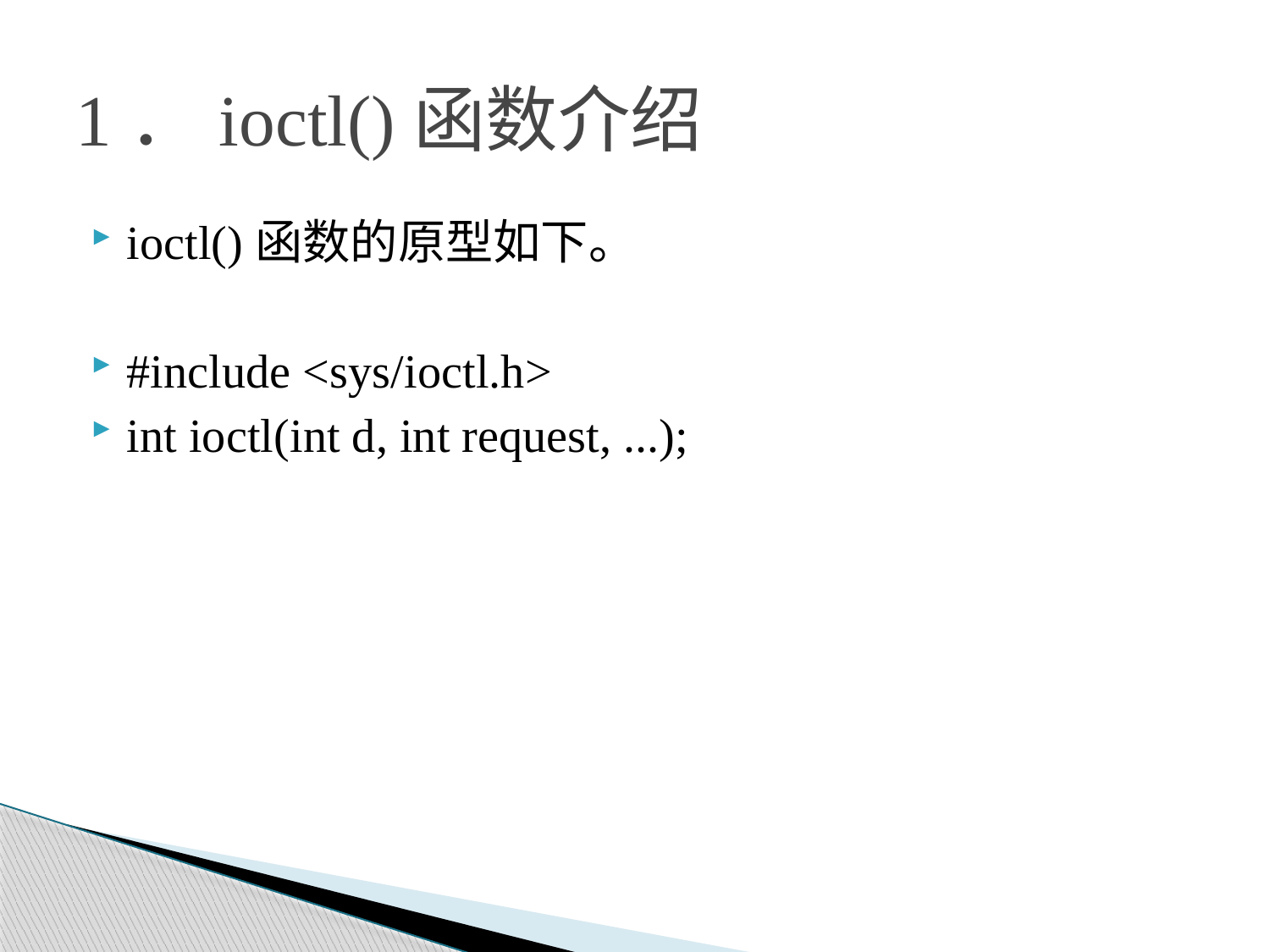

# 1．ioctl()函数介绍
ioctl()函数的原型如下。

#include <sys/ioctl.h>
int ioctl(int d, int request, ...);